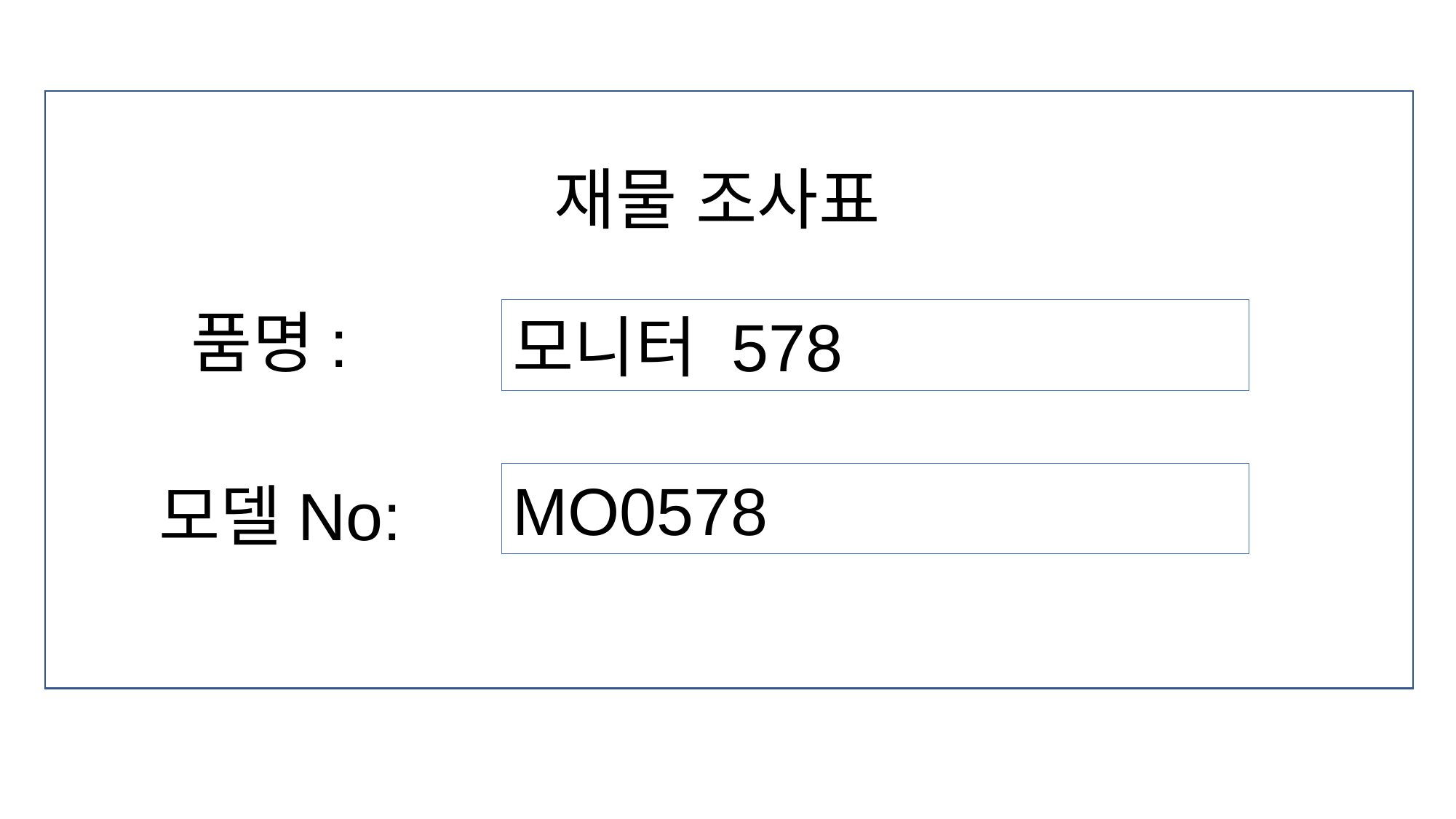

재물 조사표
품명:
모니터 578
MO0578
모델No: